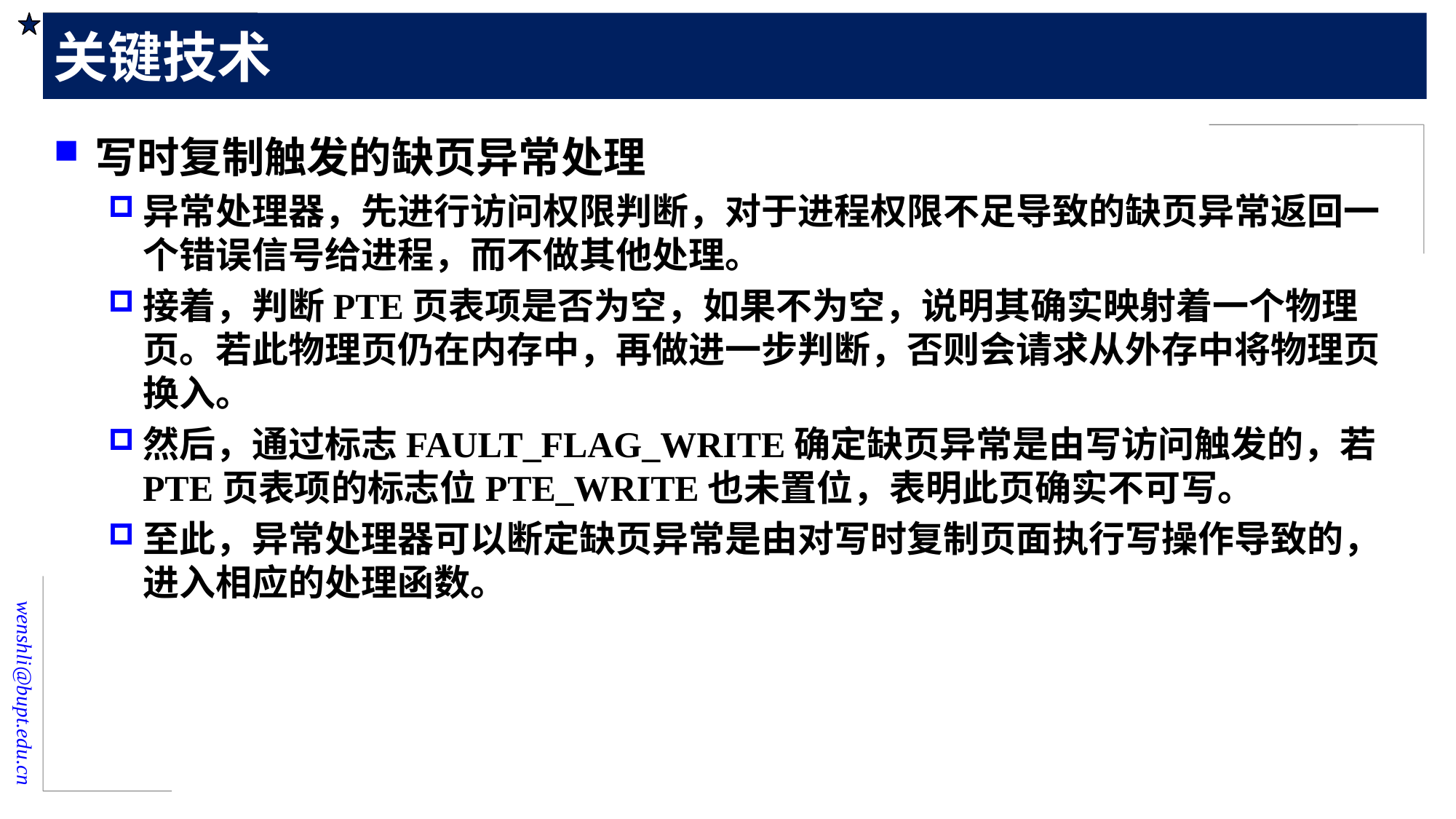

# 关键技术
写时复制触发的缺页异常处理
异常处理器，先进行访问权限判断，对于进程权限不足导致的缺页异常返回一个错误信号给进程，而不做其他处理。
接着，判断PTE页表项是否为空，如果不为空，说明其确实映射着一个物理页。若此物理页仍在内存中，再做进一步判断，否则会请求从外存中将物理页换入。
然后，通过标志FAULT_FLAG_WRITE确定缺页异常是由写访问触发的，若PTE页表项的标志位PTE_WRITE也未置位，表明此页确实不可写。
至此，异常处理器可以断定缺页异常是由对写时复制页面执行写操作导致的，进入相应的处理函数。
95